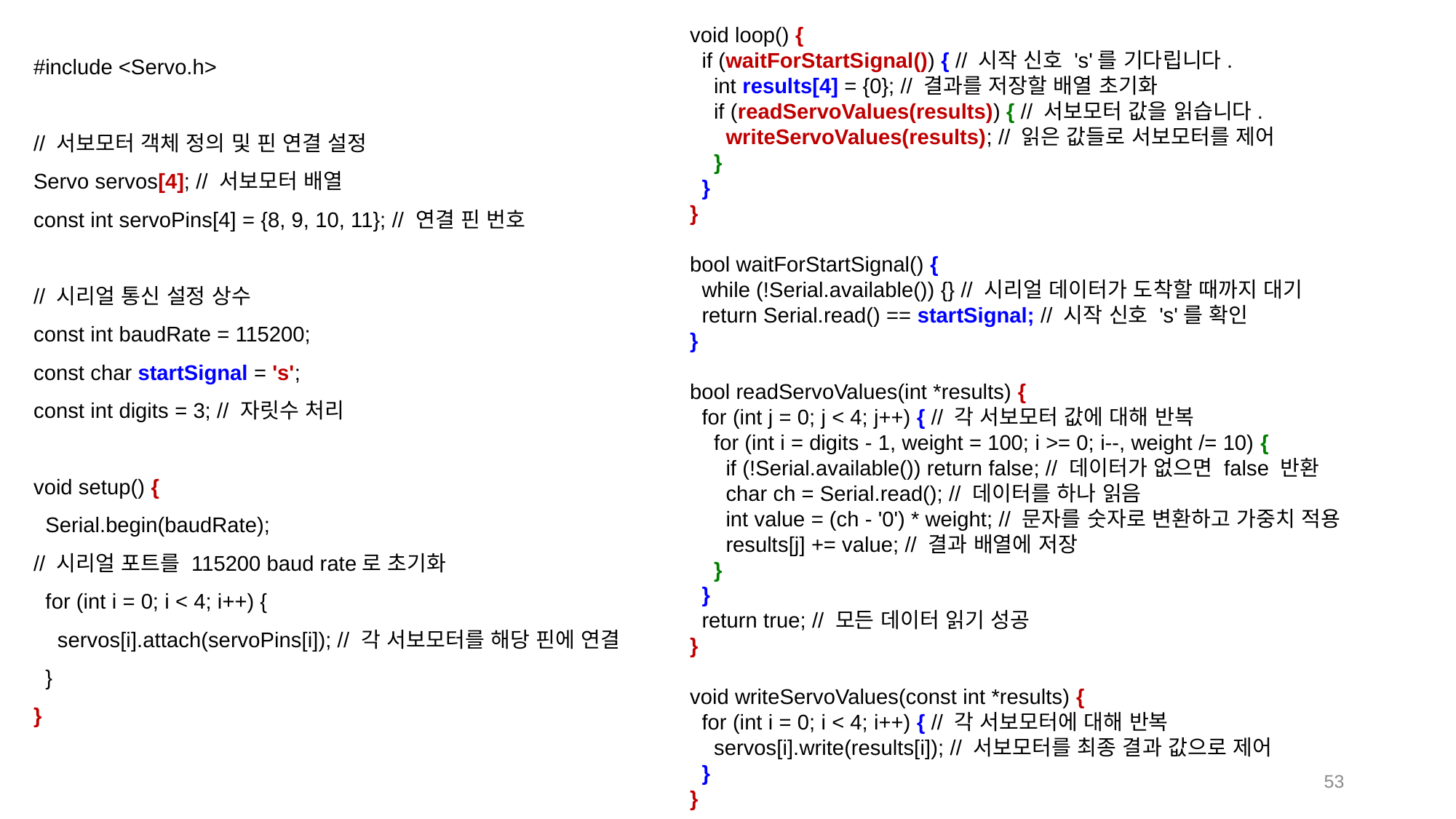

void loop() {
  if (waitForStartSignal()) { // 시작 신호 's'를 기다립니다.
    int results[4] = {0}; // 결과를 저장할 배열 초기화
    if (readServoValues(results)) { // 서보모터 값을 읽습니다.
      writeServoValues(results); // 읽은 값들로 서보모터를 제어
    }
  }
}

bool waitForStartSignal() {
  while (!Serial.available()) {} // 시리얼 데이터가 도착할 때까지 대기
  return Serial.read() == startSignal; // 시작 신호 's'를 확인
}

bool readServoValues(int *results) {
  for (int j = 0; j < 4; j++) { // 각 서보모터 값에 대해 반복
    for (int i = digits - 1, weight = 100; i >= 0; i--, weight /= 10) {
      if (!Serial.available()) return false; // 데이터가 없으면 false 반환
      char ch = Serial.read(); // 데이터를 하나 읽음
      int value = (ch - '0') * weight; // 문자를 숫자로 변환하고 가중치 적용
      results[j] += value; // 결과 배열에 저장
    }
  }
  return true; // 모든 데이터 읽기 성공
}

void writeServoValues(const int *results) {
  for (int i = 0; i < 4; i++) { // 각 서보모터에 대해 반복
    servos[i].write(results[i]); // 서보모터를 최종 결과 값으로 제어
  }
}
#include <Servo.h>

// 서보모터 객체 정의 및 핀 연결 설정
Servo servos[4]; // 서보모터 배열
const int servoPins[4] = {8, 9, 10, 11}; // 연결 핀 번호

// 시리얼 통신 설정 상수
const int baudRate = 115200;
const char startSignal = 's';
const int digits = 3; // 자릿수 처리

void setup() {
  Serial.begin(baudRate);
// 시리얼 포트를 115200 baud rate로 초기화
  for (int i = 0; i < 4; i++) {
    servos[i].attach(servoPins[i]); // 각 서보모터를 해당 핀에 연결
  }
}

53